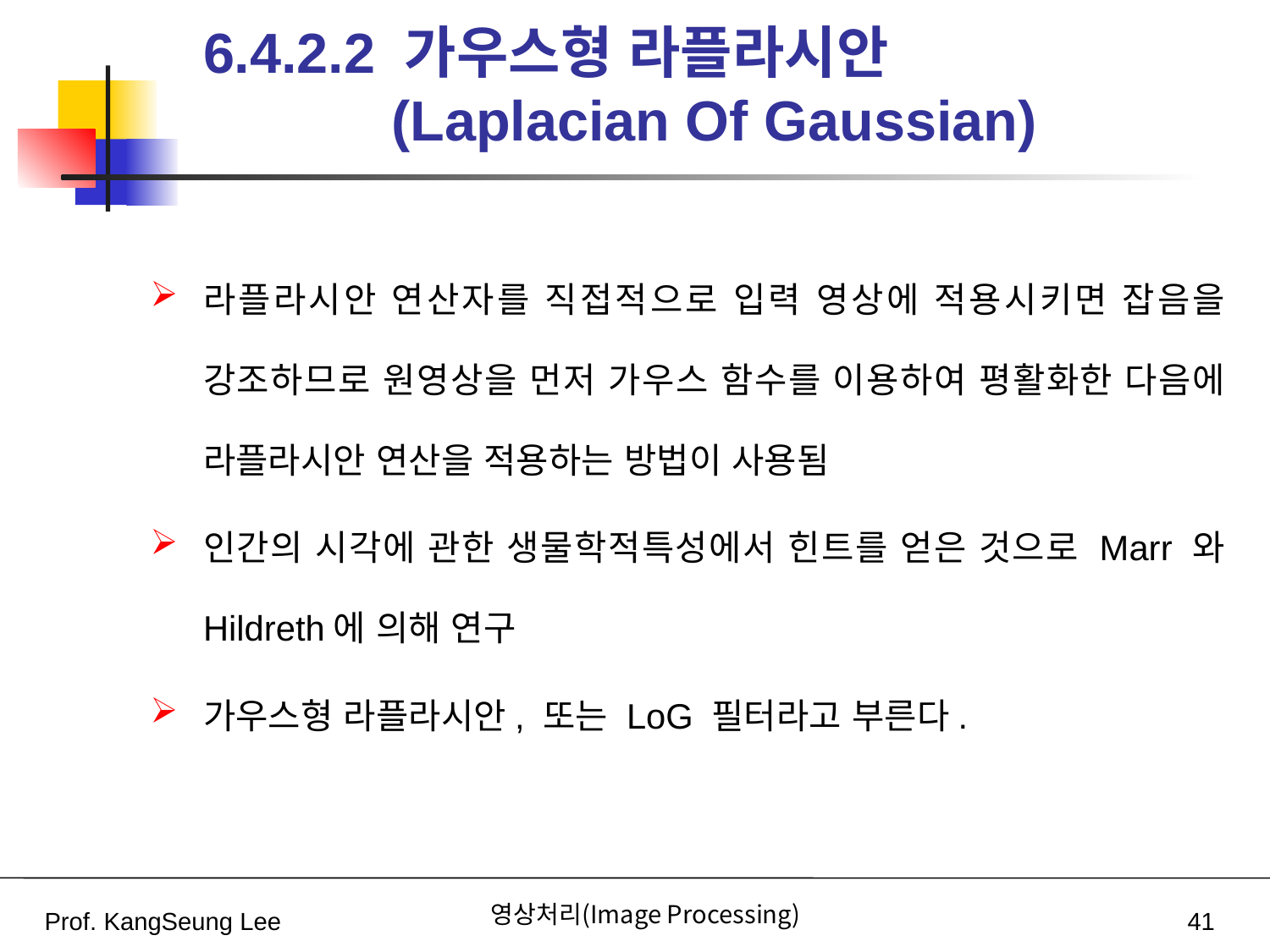

# 6.4.2.2 가우스형 라플라시안 (Laplacian Of Gaussian)
라플라시안 연산자를 직접적으로 입력 영상에 적용시키면 잡음을 강조하므로 원영상을 먼저 가우스 함수를 이용하여 평활화한 다음에 라플라시안 연산을 적용하는 방법이 사용됨
인간의 시각에 관한 생물학적특성에서 힌트를 얻은 것으로 Marr 와 Hildreth에 의해 연구
가우스형 라플라시안, 또는 LoG 필터라고 부른다.
Prof. KangSeung Lee
영상처리(Image Processing)
41